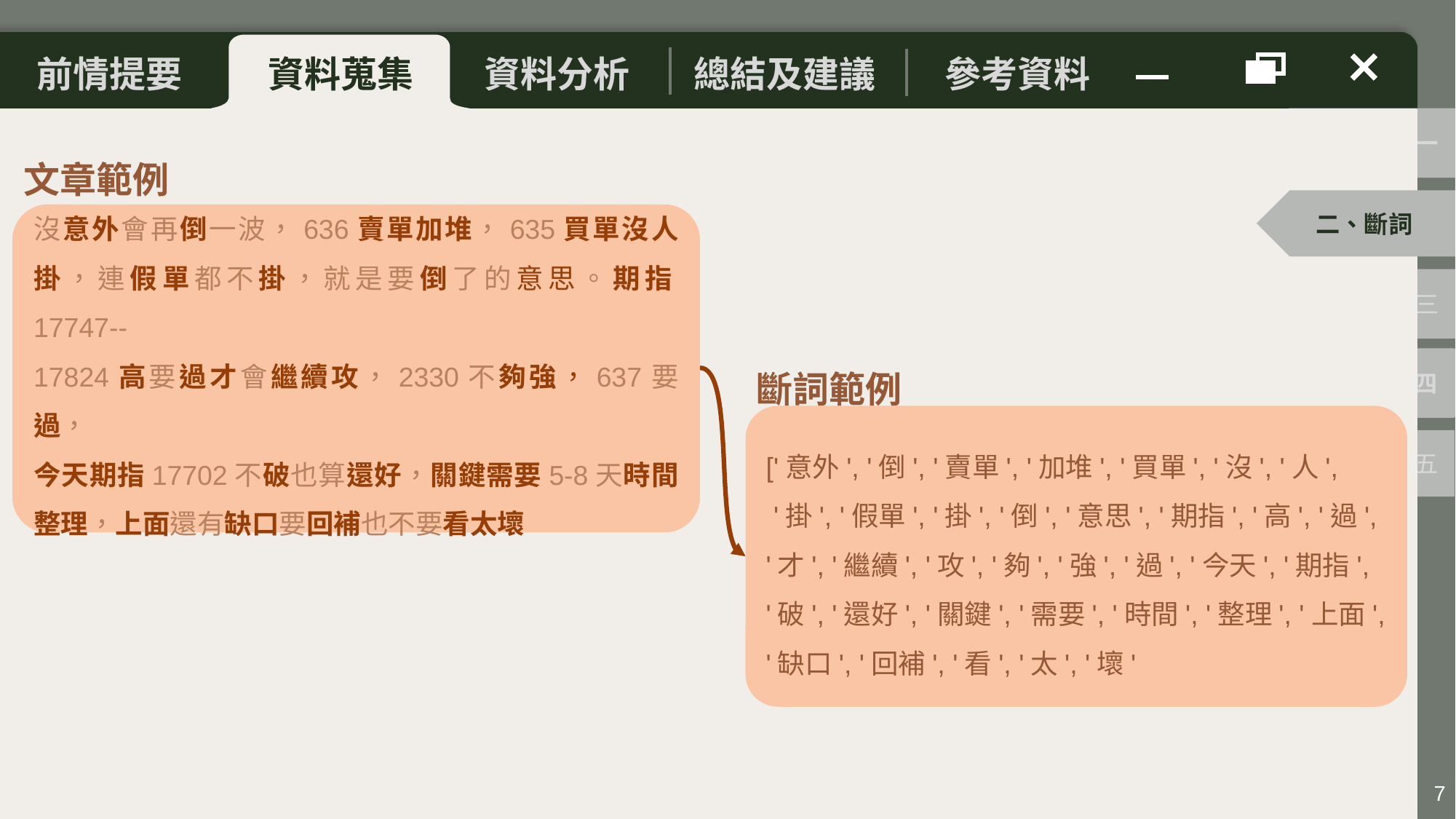

文章範例

沒意外會再倒一波，636賣單加堆，635買單沒人掛，連假單都不掛，就是要倒了的意思。期指17747--
17824高要過才會繼續攻，2330不夠強，637要過，
今天期指17702不破也算還好，關鍵需要5-8天時間整理，上面還有缺口要回補也不要看太壞
沒意外會再倒一波，636賣單加堆，635買單沒人掛，連假單都不掛，就是要倒了的意思。期指17747--
17824高要過才會繼續攻，2330不夠強,，637要過，今天期指17702不破也算還好，關鍵需要5-8天時間整理，上面還有缺口要回補也不要看太壞

斷詞範例
['意外', '倒', '賣單', '加堆', '買單', '沒', '人', '掛', '假單', '掛', '倒', '意思', '期指', '高', '過', '才', '繼續', '攻', '夠', '強', '過', '今天', '期指', '破', '還好', '關鍵', '需要', '時間', '整理', '上面', '缺口', '回補', '看', '太', '壞'
7